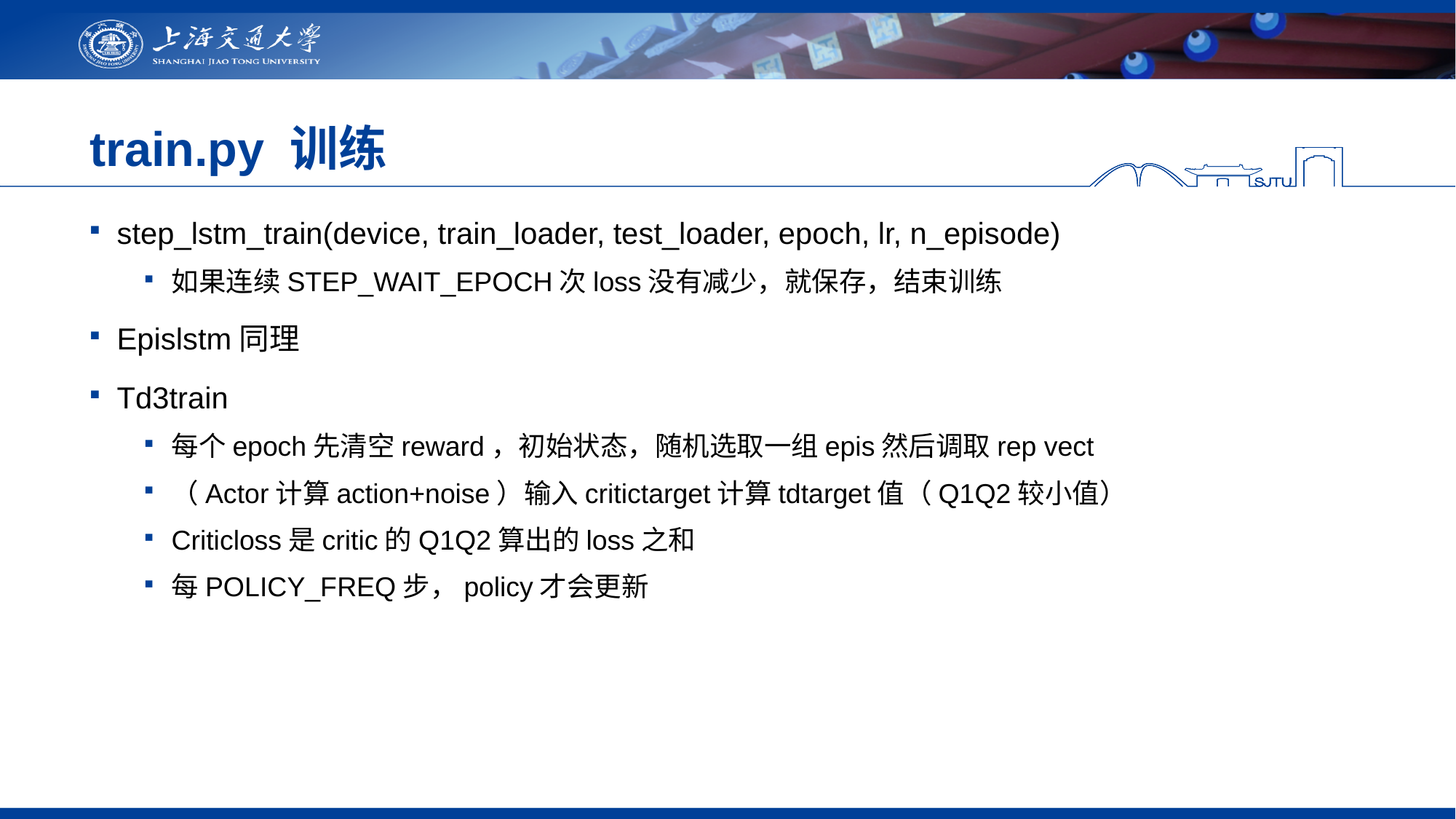

# train.py 训练
step_lstm_train(device, train_loader, test_loader, epoch, lr, n_episode)
如果连续STEP_WAIT_EPOCH次loss没有减少，就保存，结束训练
Epislstm同理
Td3train
每个epoch先清空reward，初始状态，随机选取一组epis然后调取rep vect
（Actor计算action+noise）输入critictarget计算tdtarget值（Q1Q2较小值）
Criticloss是critic的Q1Q2算出的loss之和
每POLICY_FREQ步，policy才会更新